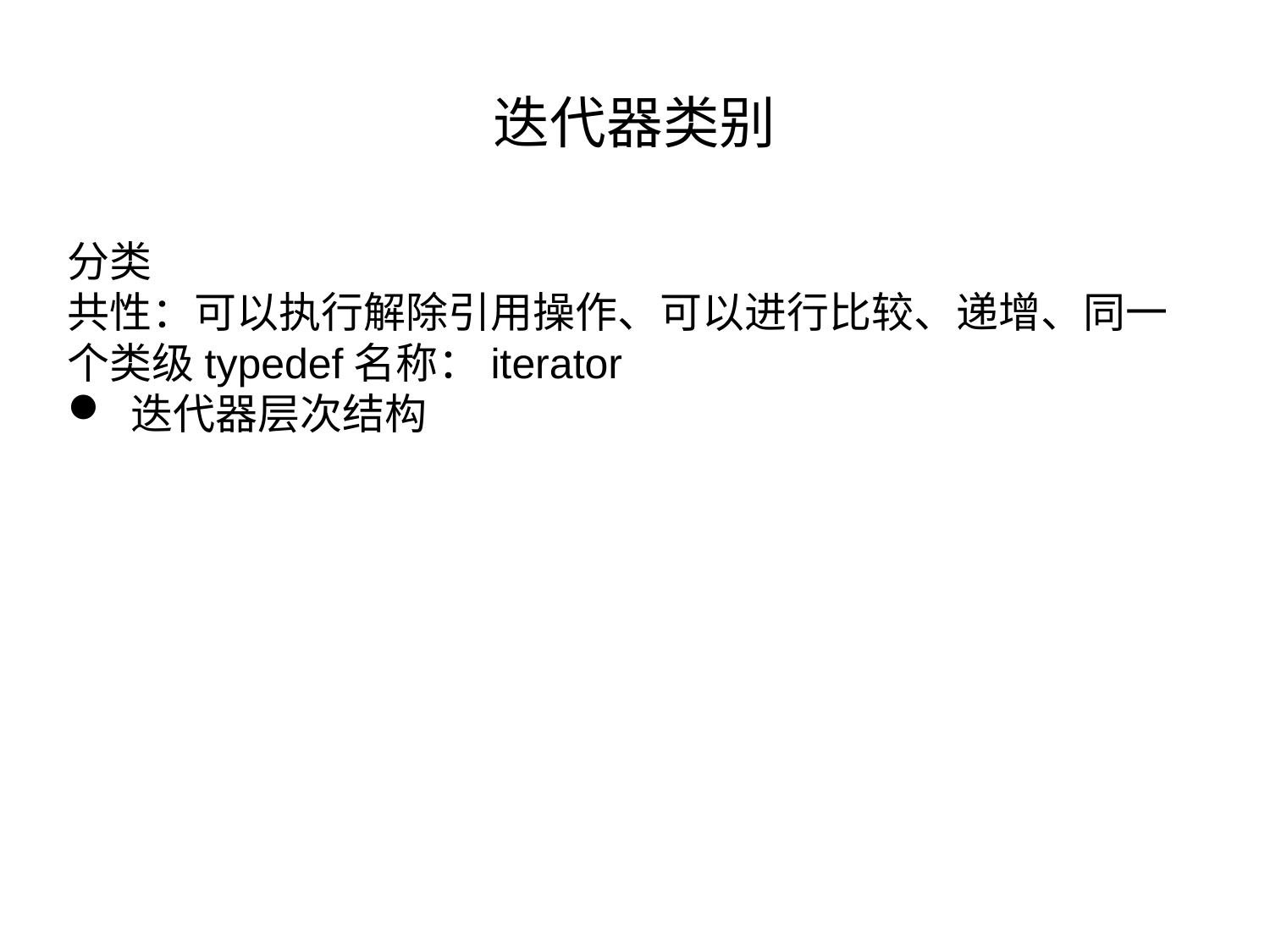

迭代器类别
分类
共性：可以执行解除引用操作、可以进行比较、递增、同一个类级typedef名称：iterator
迭代器层次结构